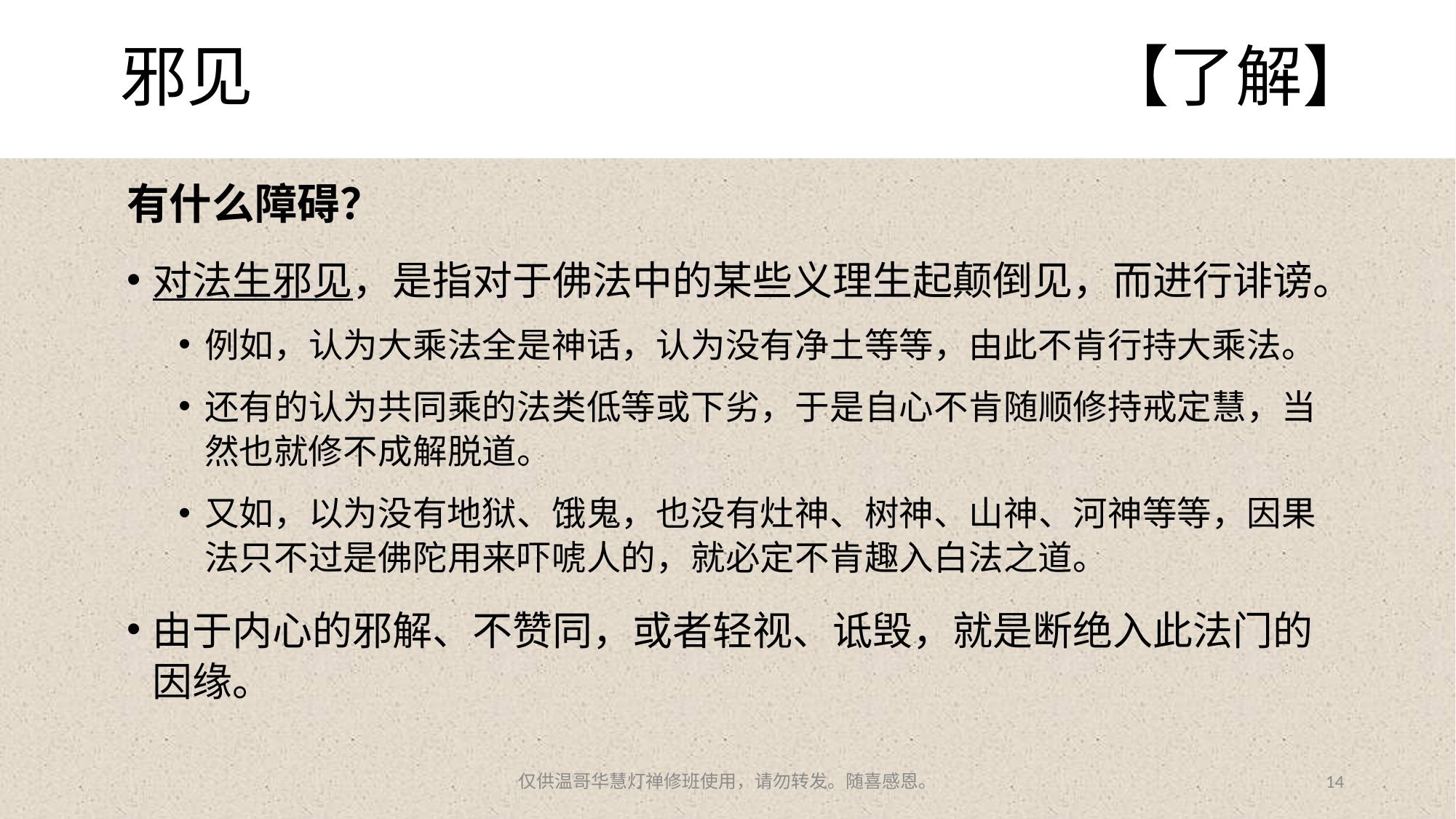

# 邪见								【了解】
有什么障碍？
对法生邪见，是指对于佛法中的某些义理生起颠倒见，而进行诽谤。
例如，认为大乘法全是神话，认为没有净土等等，由此不肯行持大乘法。
还有的认为共同乘的法类低等或下劣，于是自心不肯随顺修持戒定慧，当然也就修不成解脱道。
又如，以为没有地狱、饿鬼，也没有灶神、树神、山神、河神等等，因果法只不过是佛陀用来吓唬人的，就必定不肯趣入白法之道。
由于内心的邪解、不赞同，或者轻视、诋毁，就是断绝入此法门的因缘。

仅供温哥华慧灯禅修班使用，请勿转发。随喜感恩。
14